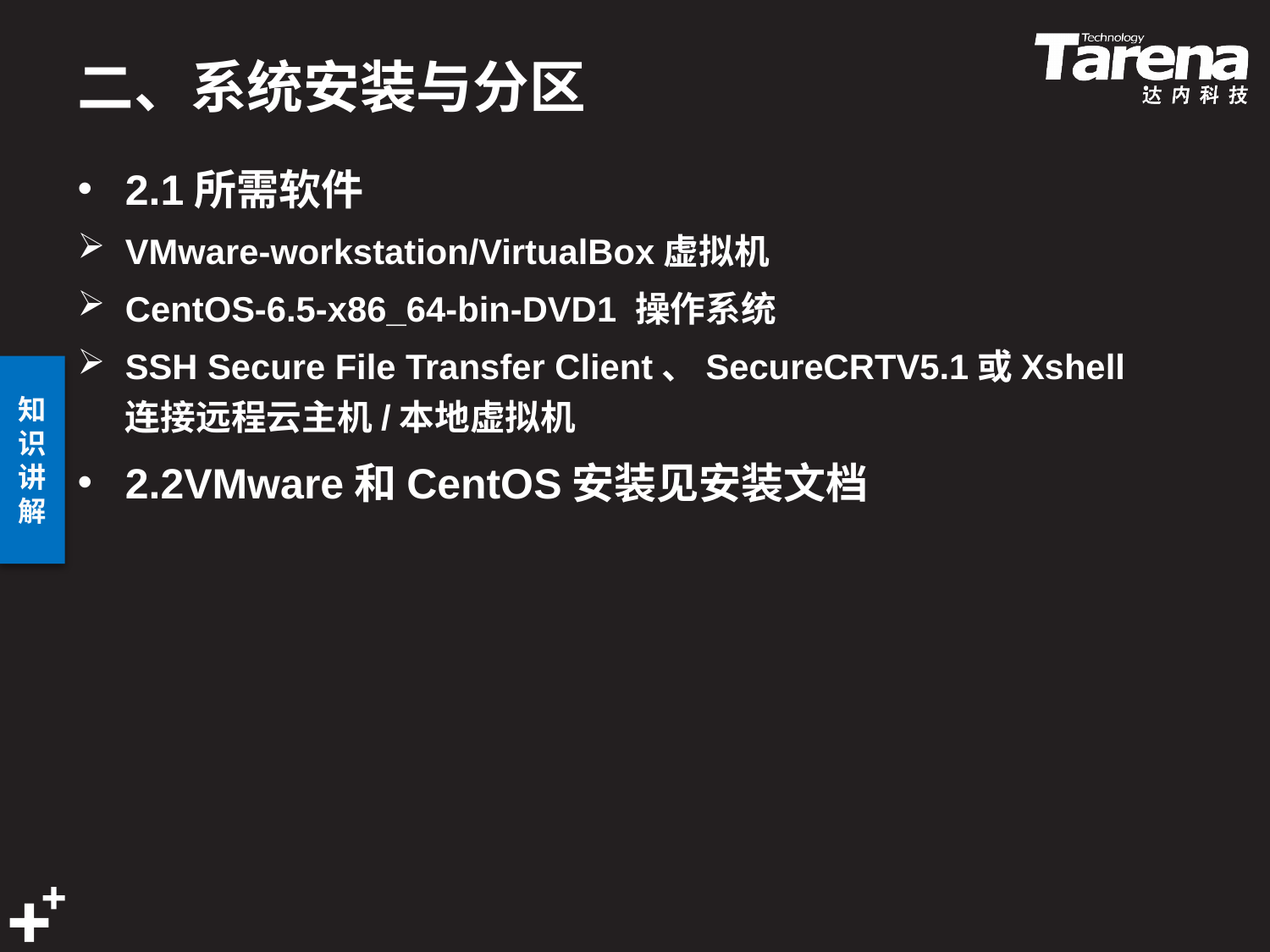

# 二、系统安装与分区
2.1所需软件
VMware-workstation/VirtualBox虚拟机
CentOS-6.5-x86_64-bin-DVD1 操作系统
SSH Secure File Transfer Client、SecureCRTV5.1或Xshell 连接远程云主机/本地虚拟机
2.2VMware和CentOS安装见安装文档